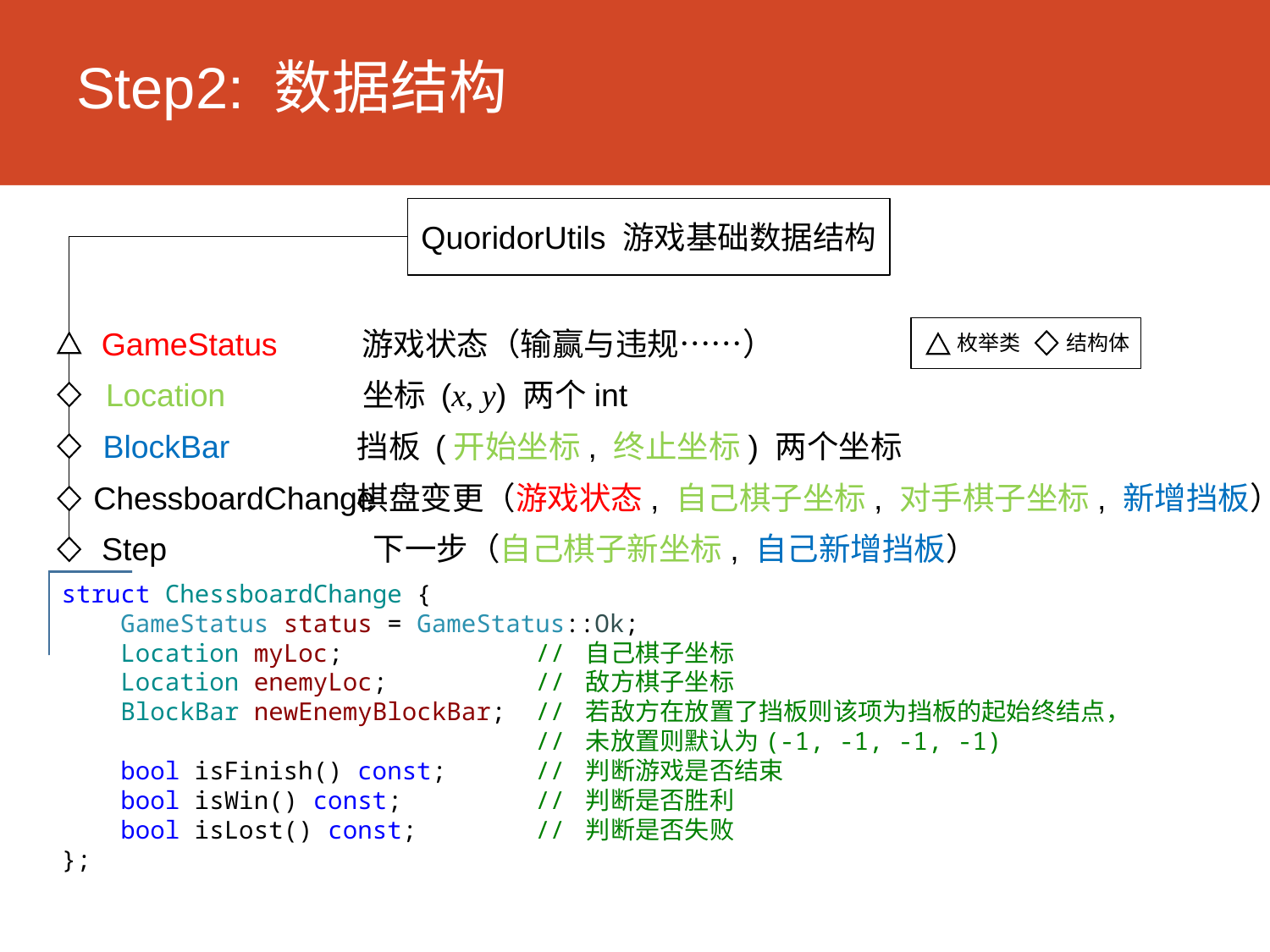

Step2: 数据结构
QuoridorUtils 游戏基础数据结构

枚举类
结构体

GameStatus
游戏状态（输赢与违规……）

Location
坐标 (x, y) 两个int

BlockBar
挡板 (开始坐标, 终止坐标) 两个坐标

ChessboardChange
棋盘变更（游戏状态, 自己棋子坐标, 对手棋子坐标, 新增挡板）

Step
下一步（自己棋子新坐标, 自己新增挡板）

struct ChessboardChange {
    GameStatus status = GameStatus::Ok;
    Location myLoc;             // 自己棋子坐标
    Location enemyLoc;          // 敌方棋子坐标
    BlockBar newEnemyBlockBar;  // 若敌方在放置了挡板则该项为挡板的起始终结点，
                                // 未放置则默认为(-1, -1, -1, -1)
    bool isFinish() const;      // 判断游戏是否结束
    bool isWin() const;         // 判断是否胜利
    bool isLost() const;        // 判断是否失败
};